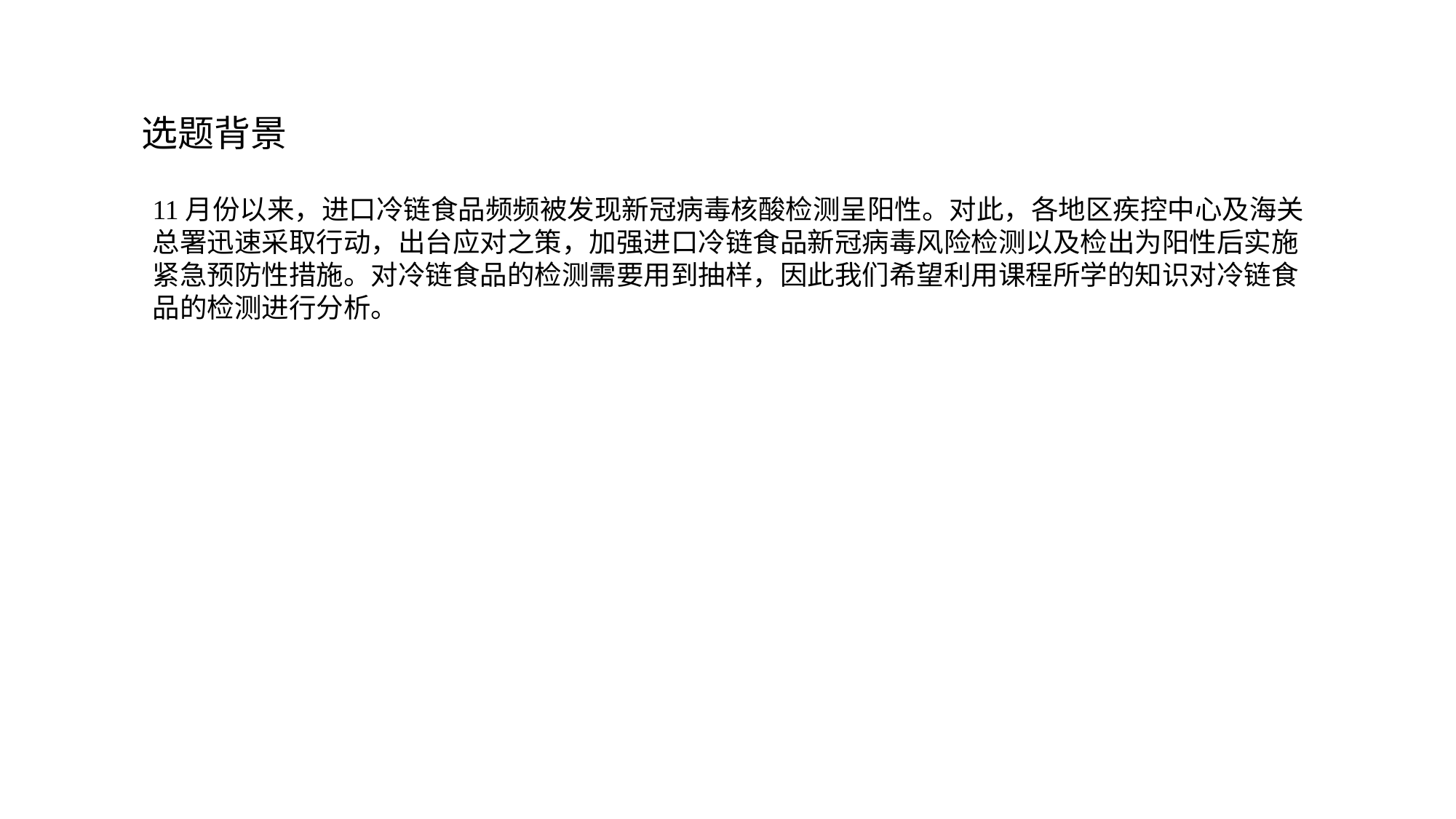

选题背景
11月份以来，进口冷链食品频频被发现新冠病毒核酸检测呈阳性。对此，各地区疾控中心及海关总署迅速采取行动，出台应对之策，加强进口冷链食品新冠病毒风险检测以及检出为阳性后实施紧急预防性措施。对冷链食品的检测需要用到抽样，因此我们希望利用课程所学的知识对冷链食品的检测进行分析。